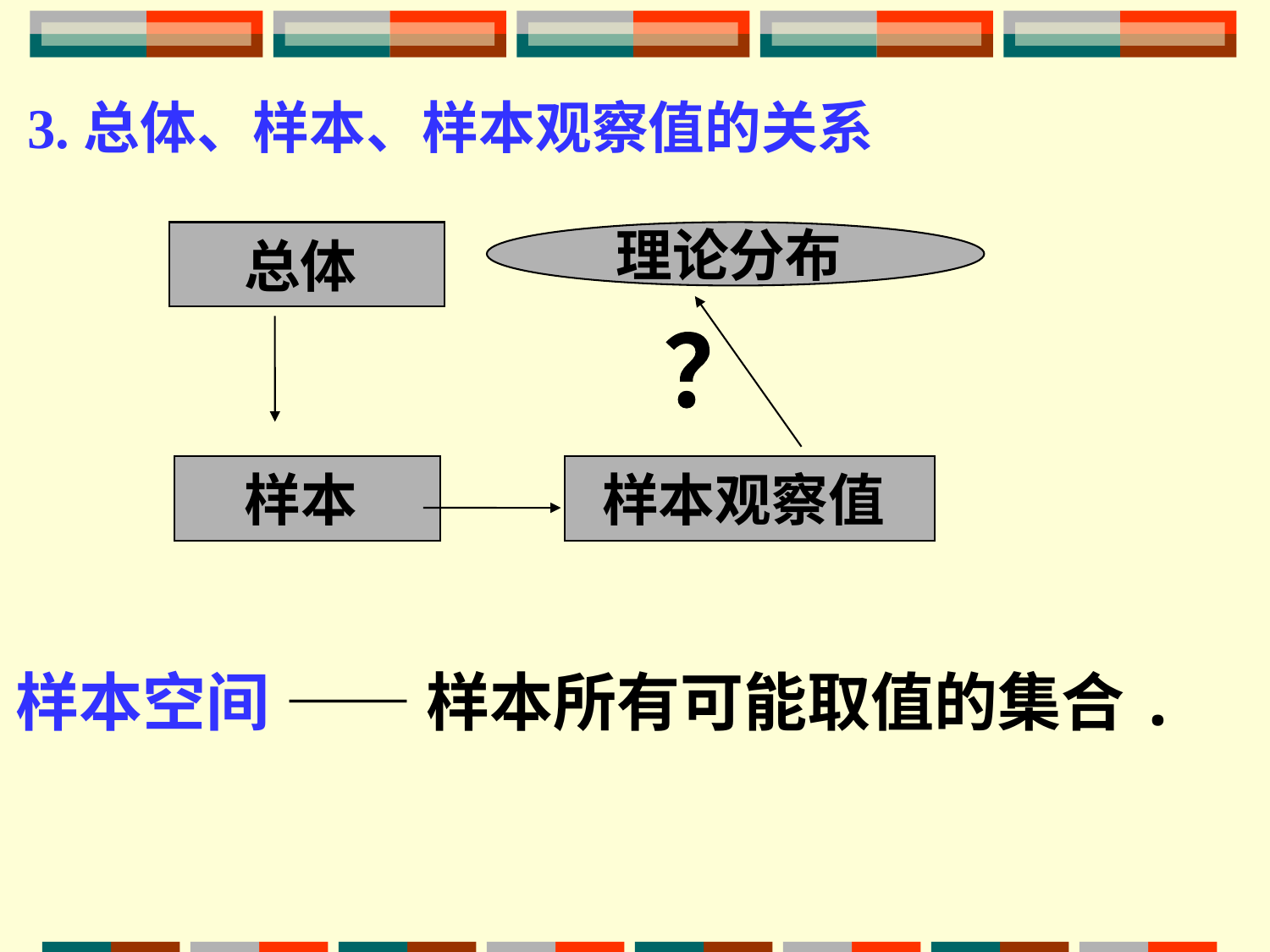

3.总体、样本、样本观察值的关系
总体
理论分布

？
样本
样本观察值

样本空间 —— 样本所有可能取值的集合.